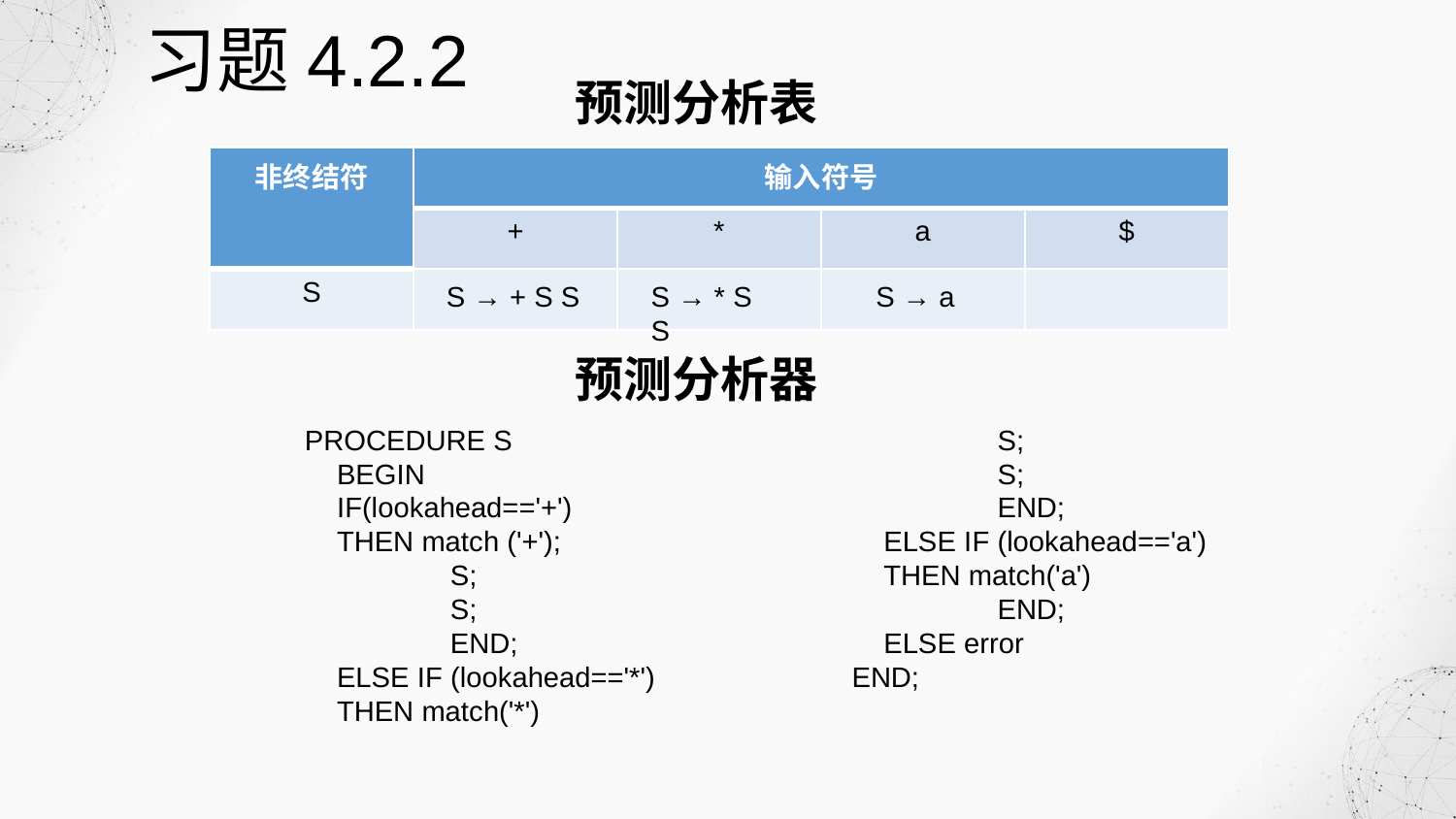

习题4.2.2

预测分析表
| 非终结符 | 输入符号 |  |  |  |
| --- | --- | --- | --- | --- |
|  | + | \* | a | $ |
| S |  |  |  |  |
S → + S S
S → * S S
S → a
预测分析器
PROCEDURE S
    BEGIN
    IF(lookahead=='+')
    THEN match ('+');
	S;
	S;
	END;
    ELSE IF (lookahead=='*')
    THEN match('*')

	S;
	S;
	END;
    ELSE IF (lookahead=='a')
    THEN match('a')
	END;
    ELSE error
END;